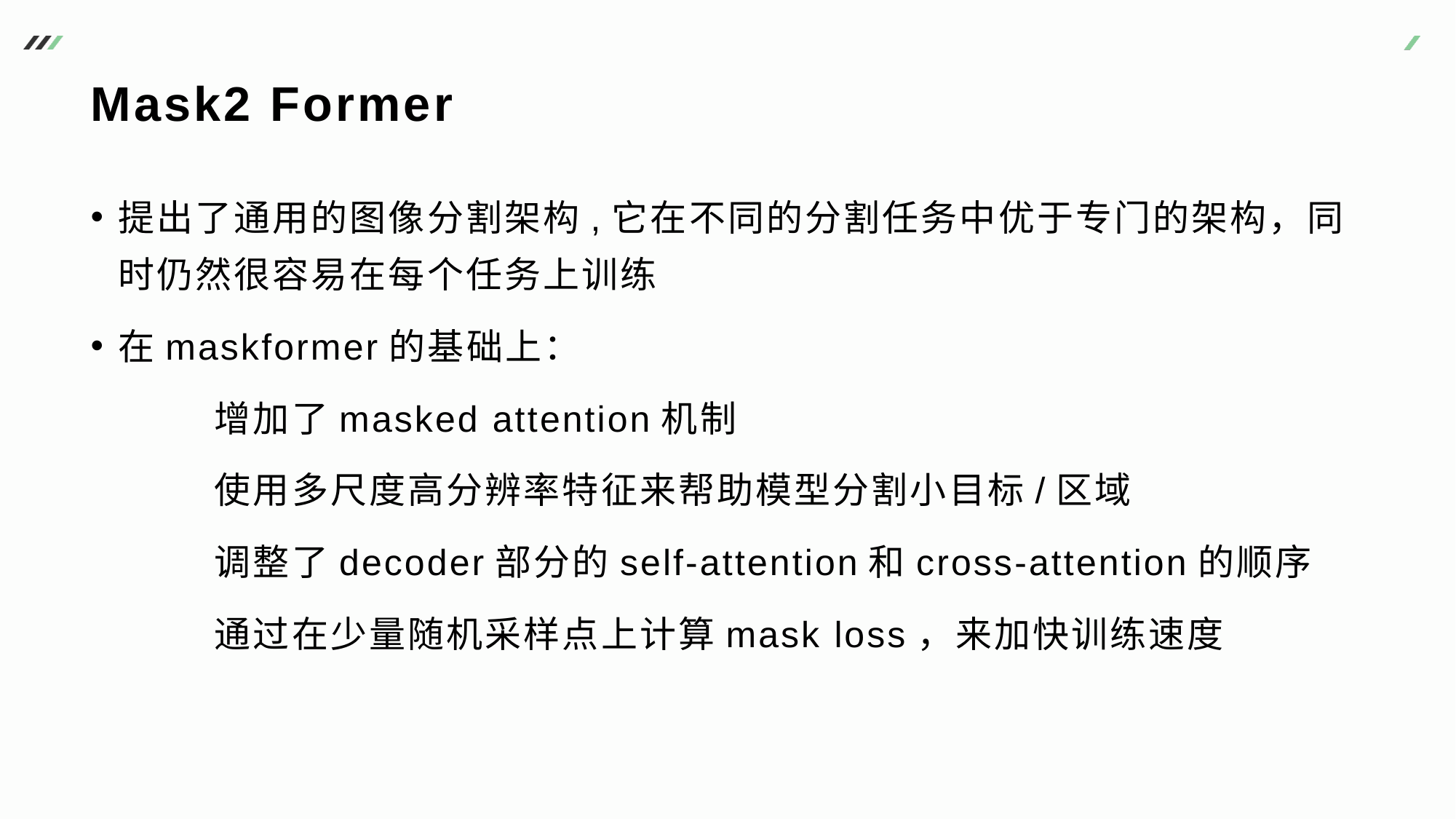

# Mask2 Former
提出了通用的图像分割架构,它在不同的分割任务中优于专门的架构，同时仍然很容易在每个任务上训练
在maskformer的基础上：
           增加了masked attention机制
           使用多尺度高分辨率特征来帮助模型分割小目标/区域
           调整了decoder部分的self-attention和cross-attention的顺序
           通过在少量随机采样点上计算mask loss，来加快训练速度